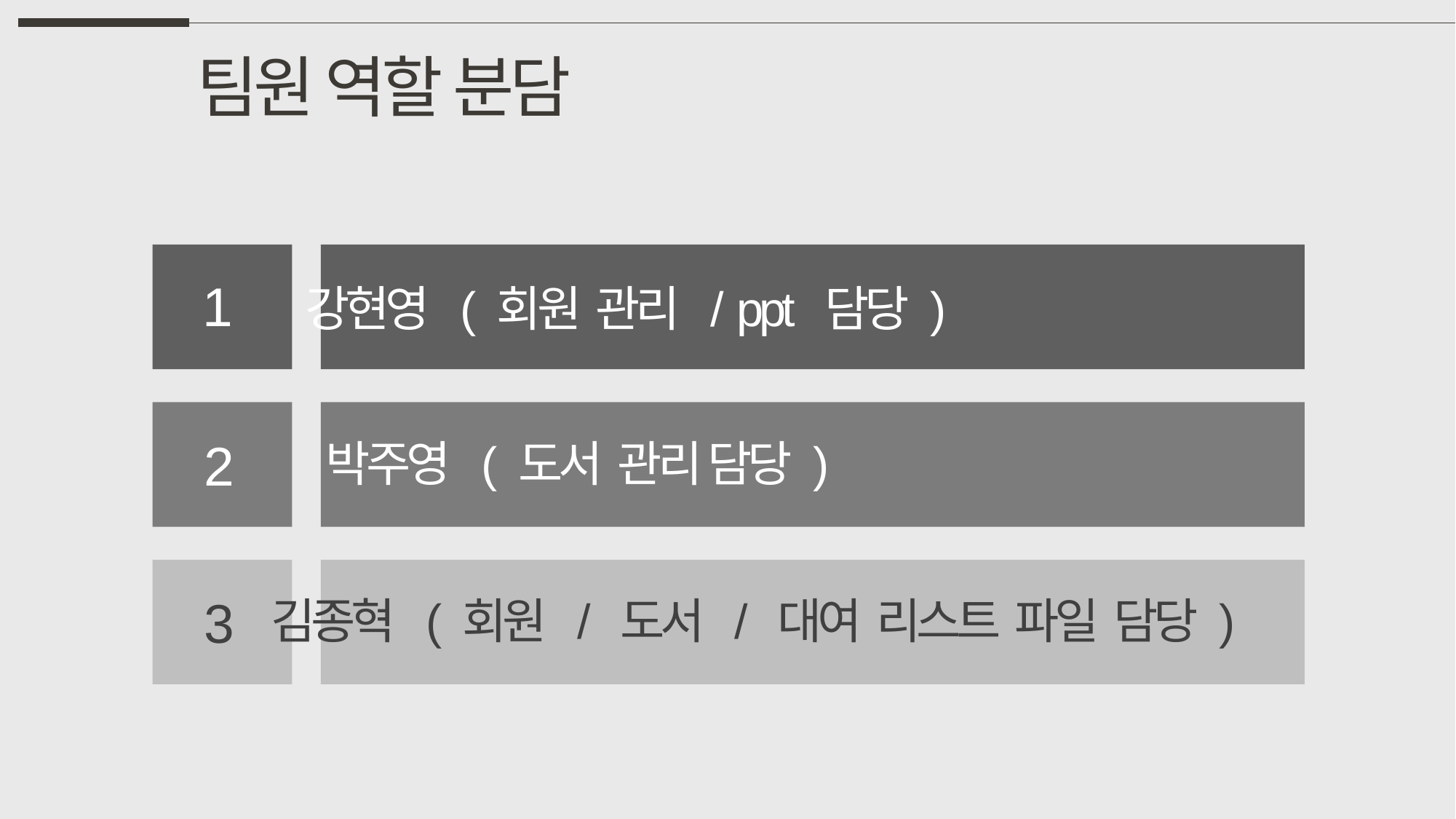

팀원 역할 분담

1
강현영  ( 회원  관리  /  ppt  담당 )

2
박주영  ( 도서  관리 담당 )

3
김종혁  ( 회원  /  도서  /  대여  리스트  파일  담당 )